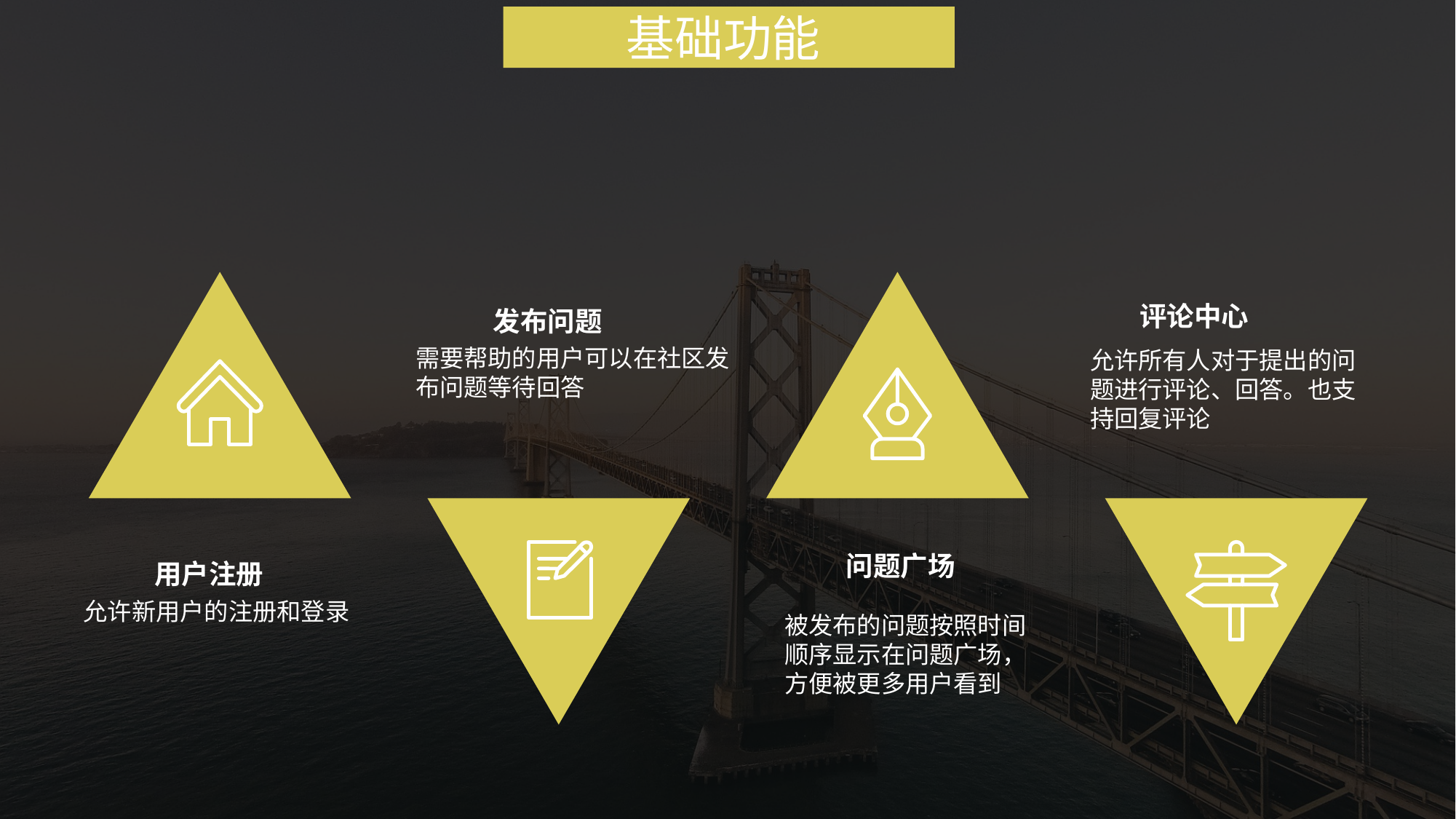

基础功能

评论中心
发布问题
需要帮助的用户可以在社区发布问题等待回答
允许所有人对于提出的问题进行评论、回答。也支持回复评论

问题广场
用户注册
允许新用户的注册和登录
被发布的问题按照时间顺序显示在问题广场，方便被更多用户看到